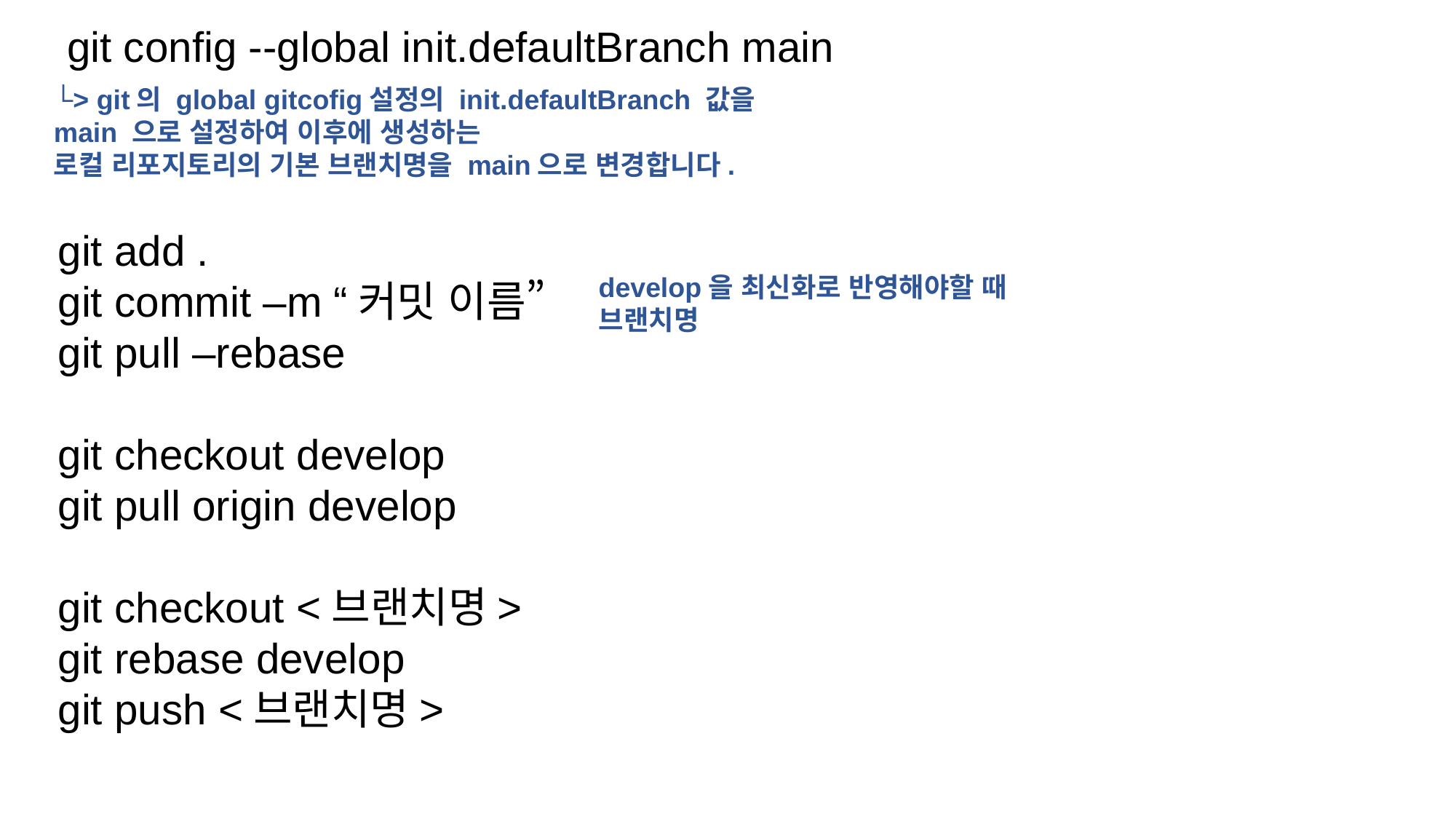

git config --global init.defaultBranch main
└> git의 global gitcofig설정의 init.defaultBranch 값을
main 으로 설정하여 이후에 생성하는
로컬 리포지토리의 기본 브랜치명을 main으로 변경합니다.
git add .
git commit –m “커밋 이름”
git pull –rebase

git checkout develop
git pull origin develop

git checkout <브랜치명>
git rebase develop
git push <브랜치명>
develop을 최신화로 반영해야할 때
브랜치명